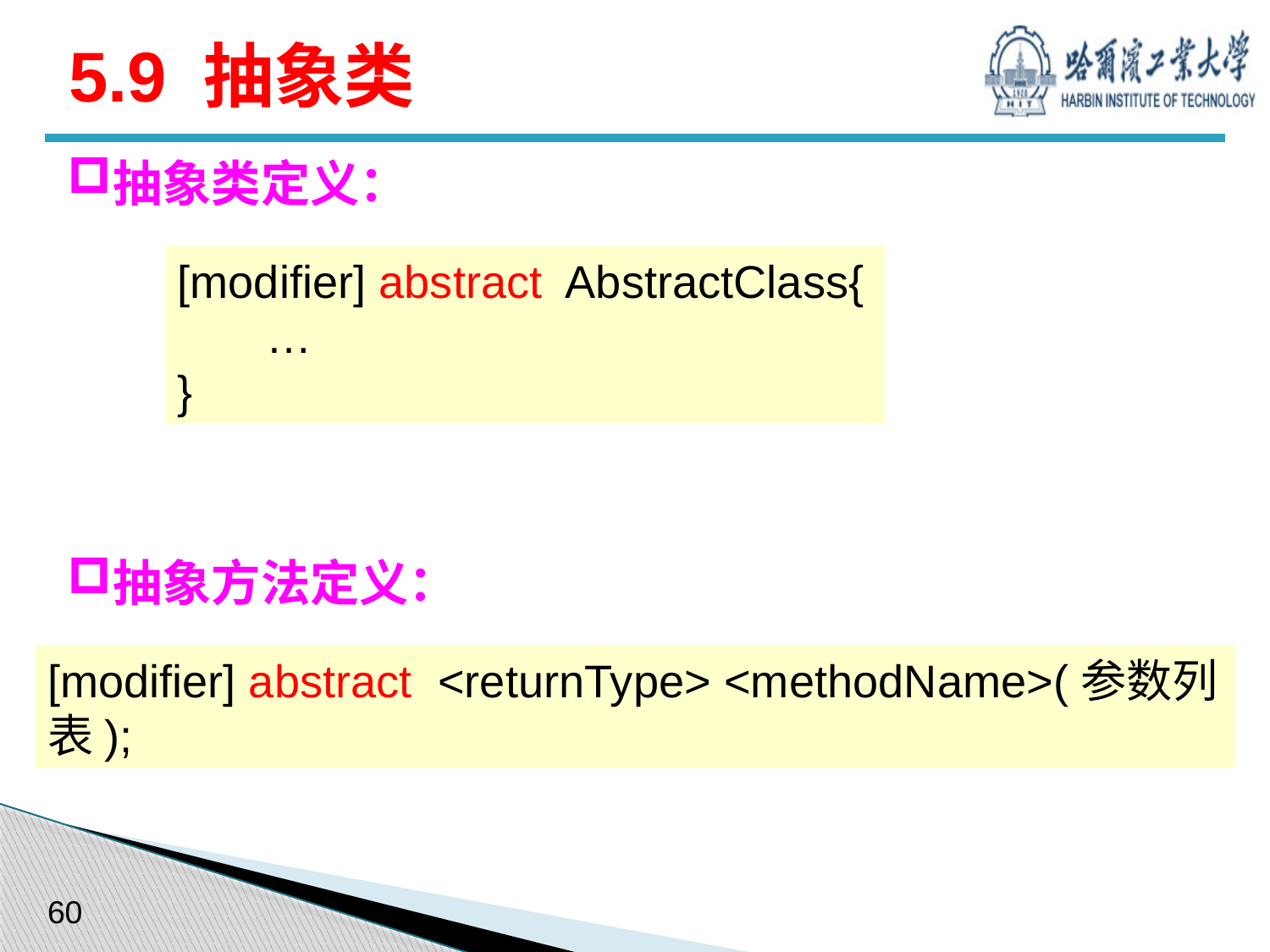

# 5.9 抽象类
抽象类定义：
[modifier] abstract  AbstractClass{
       …
}
抽象方法定义：
[modifier] abstract  <returnType> <methodName>(参数列表);